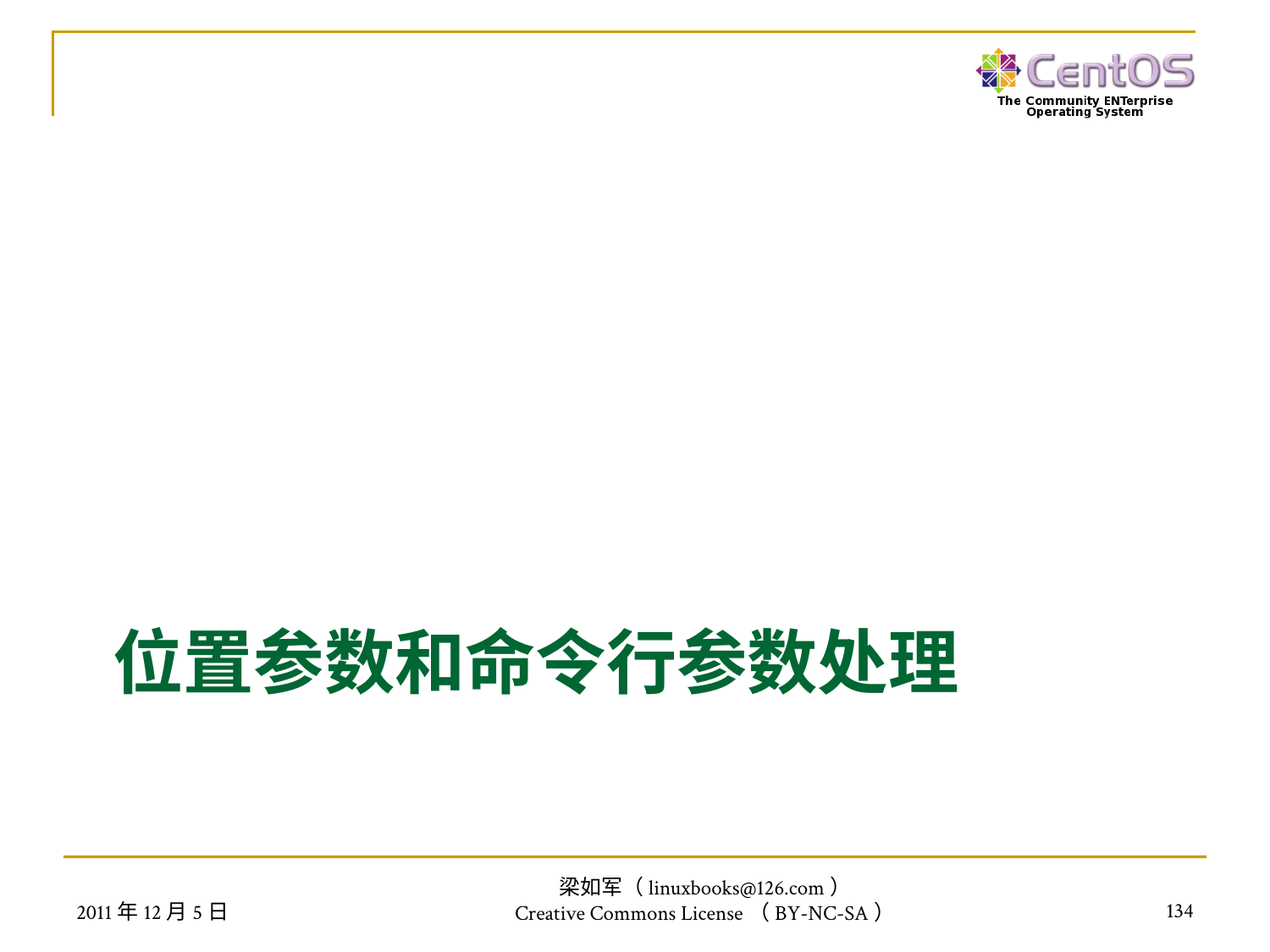

# 位置参数和命令行参数处理
2011年12月5日
134
梁如军（linuxbooks@126.com）
Creative Commons License（BY-NC-SA）